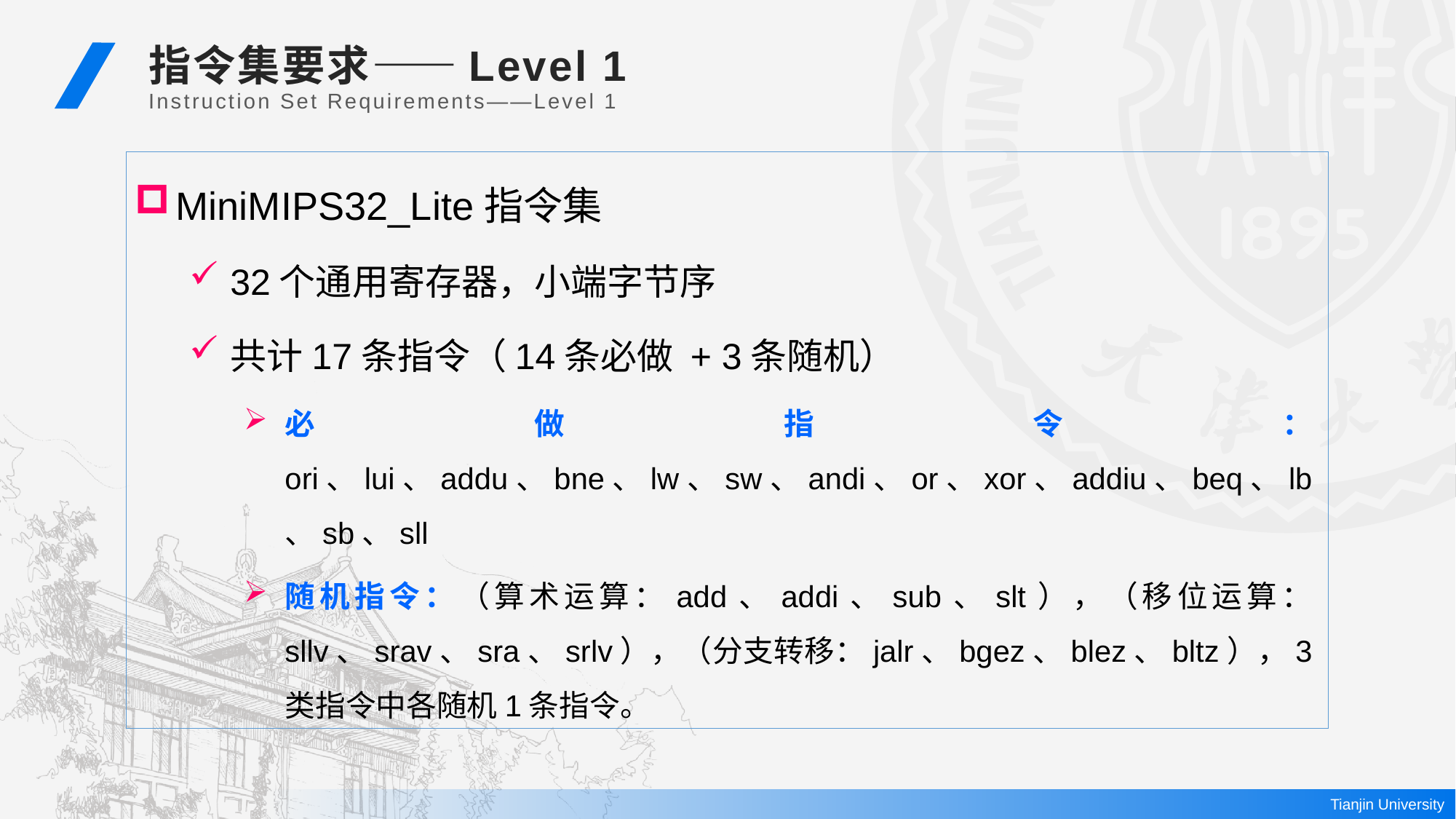

指令集要求——Level 1
   Instruction Set Requirements——Level 1
MiniMIPS32_Lite指令集
32个通用寄存器，小端字节序
共计17条指令（14条必做 + 3条随机）
必做指令：ori、lui、addu、bne、lw、sw、andi、or、xor、addiu、beq、lb、sb、sll
随机指令：（算术运算：add、addi、sub、slt），（移位运算：sllv、srav、sra、srlv），（分支转移：jalr、bgez、blez、bltz），3类指令中各随机1条指令。